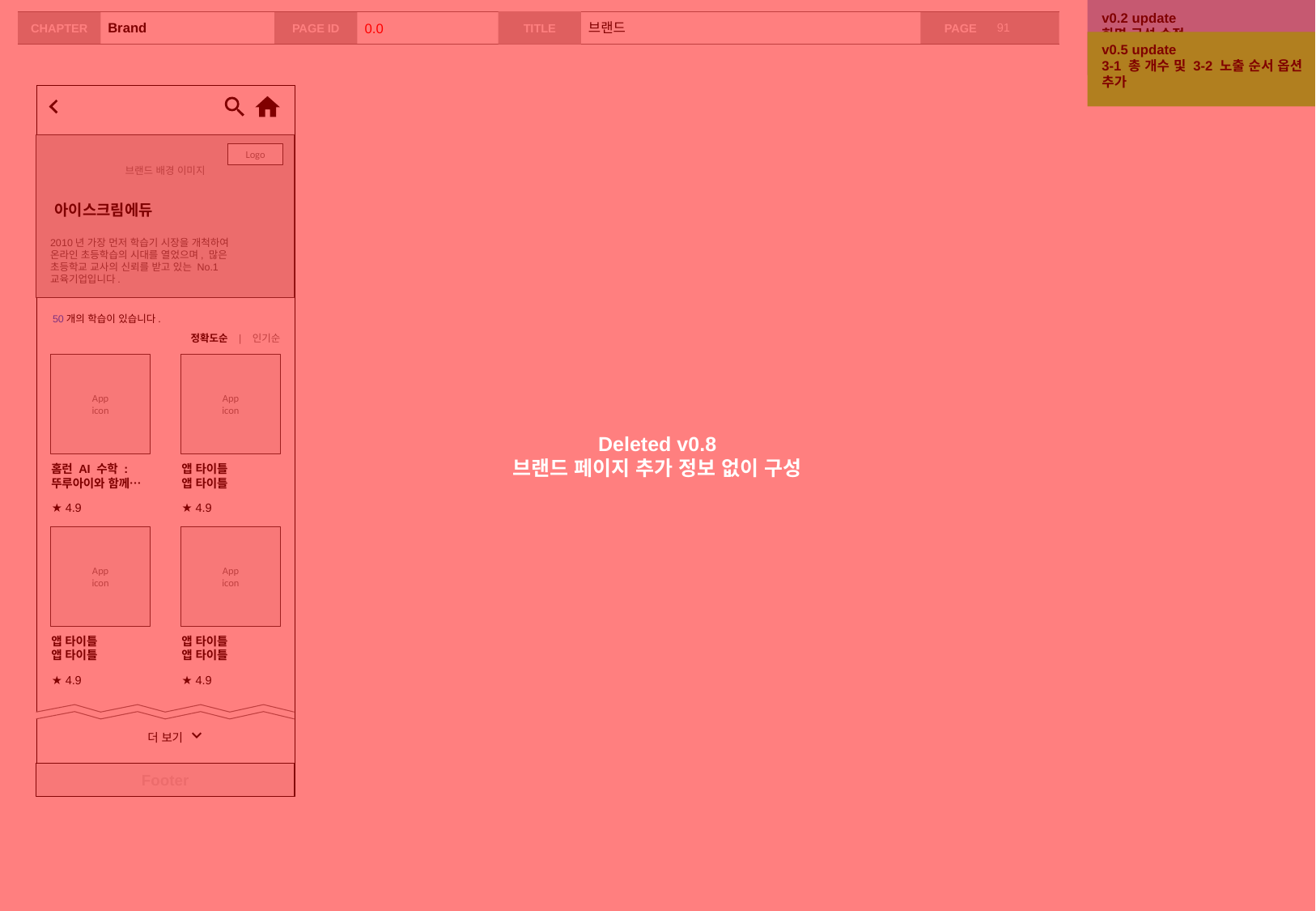

v0.2 update
화면 구성 수정
Deleted v0.8
브랜드 페이지 추가 정보 없이 구성
# Brand
0.0
브랜드
v0.5 update
3-1 총 개수 및 3-2 노출 순서 옵션 추가

브랜드 배경 이미지
Logo
아이스크림에듀
2010년 가장 먼저 학습기 시장을 개척하여 온라인 초등학습의 시대를 열었으며, 많은 초등학교 교사의 신뢰를 받고 있는 No.1 교육기업입니다.
50개의 학습이 있습니다.
정확도순   |   인기순
App
icon
홈런 AI 수학 :
뚜루아이와 함께…
★ 4.9
App
icon
앱 타이틀
앱 타이틀
★ 4.9
App
icon
앱 타이틀
앱 타이틀
★ 4.9
App
icon
앱 타이틀
앱 타이틀
★ 4.9

더 보기

Footer